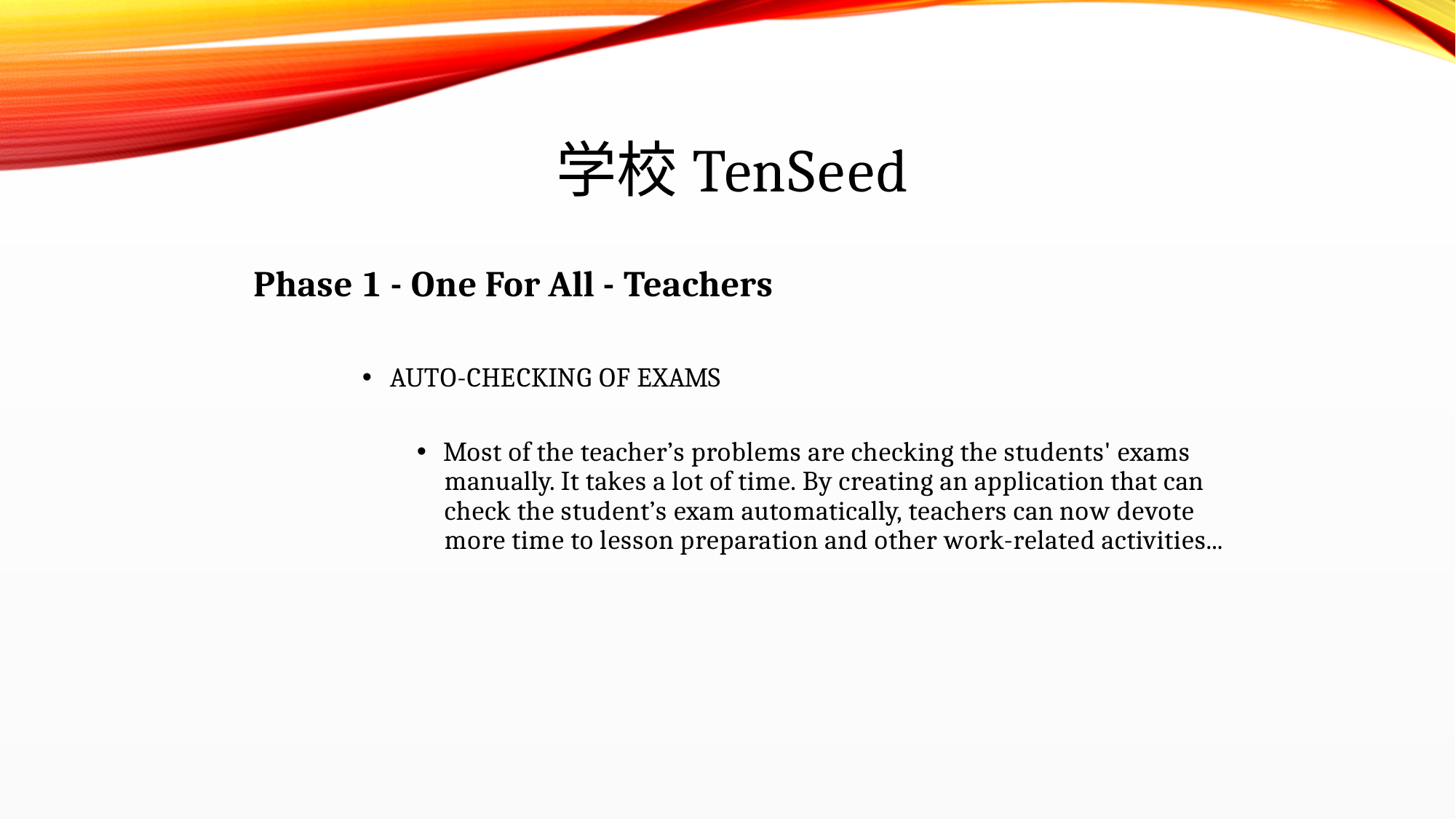

# 学校TenSeed
Phase 1 - One For All - Teachers

AUTO-CHECKING OF EXAMS

Most of the teacher’s problems are checking the students' exams manually. It takes a lot of time. By creating an application that can check the student’s exam automatically, teachers can now devote more time to lesson preparation and other work-related activities...